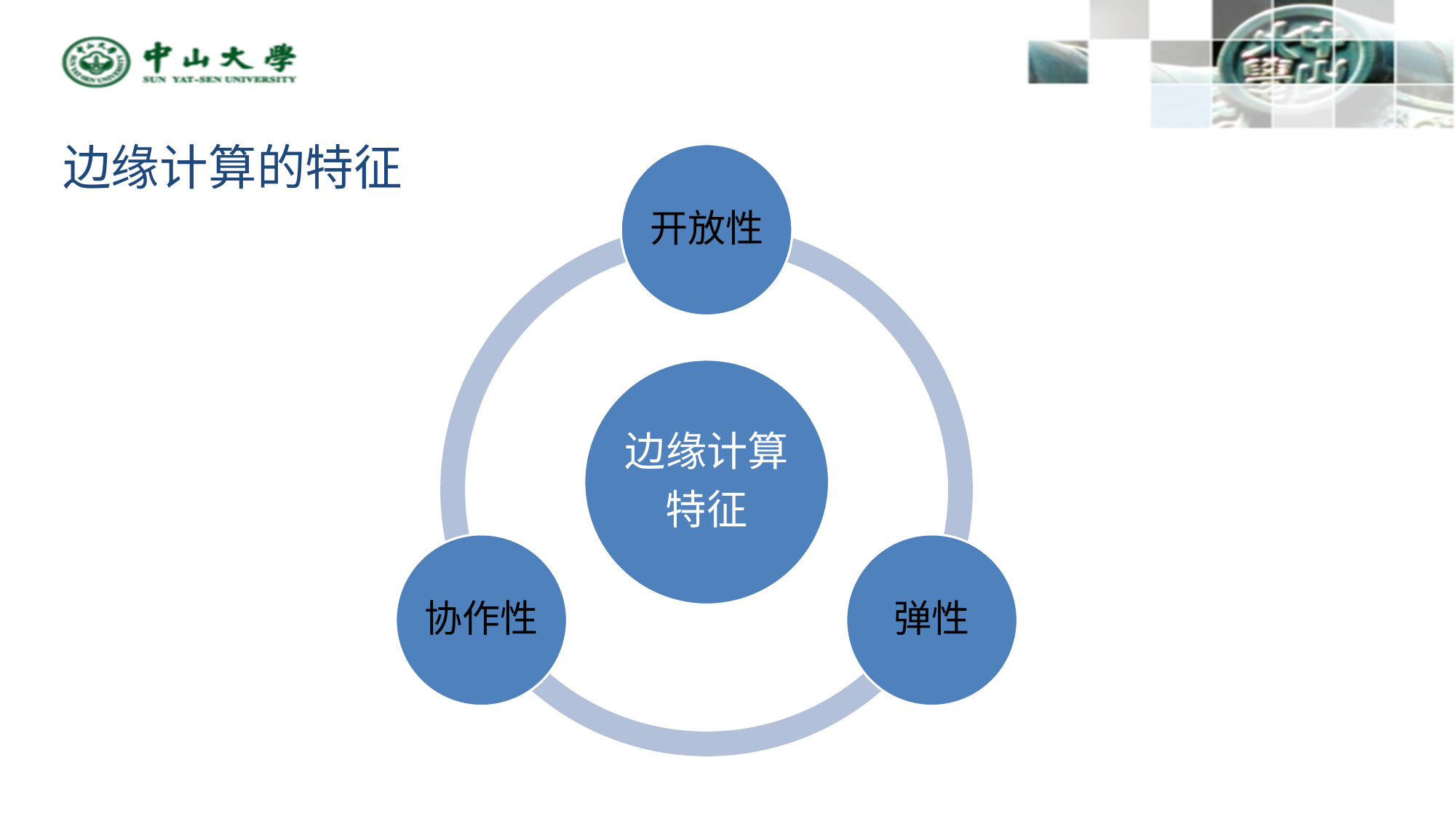

8
# 边缘计算的特征
边缘计算
特征
开放性
弹性
协作性